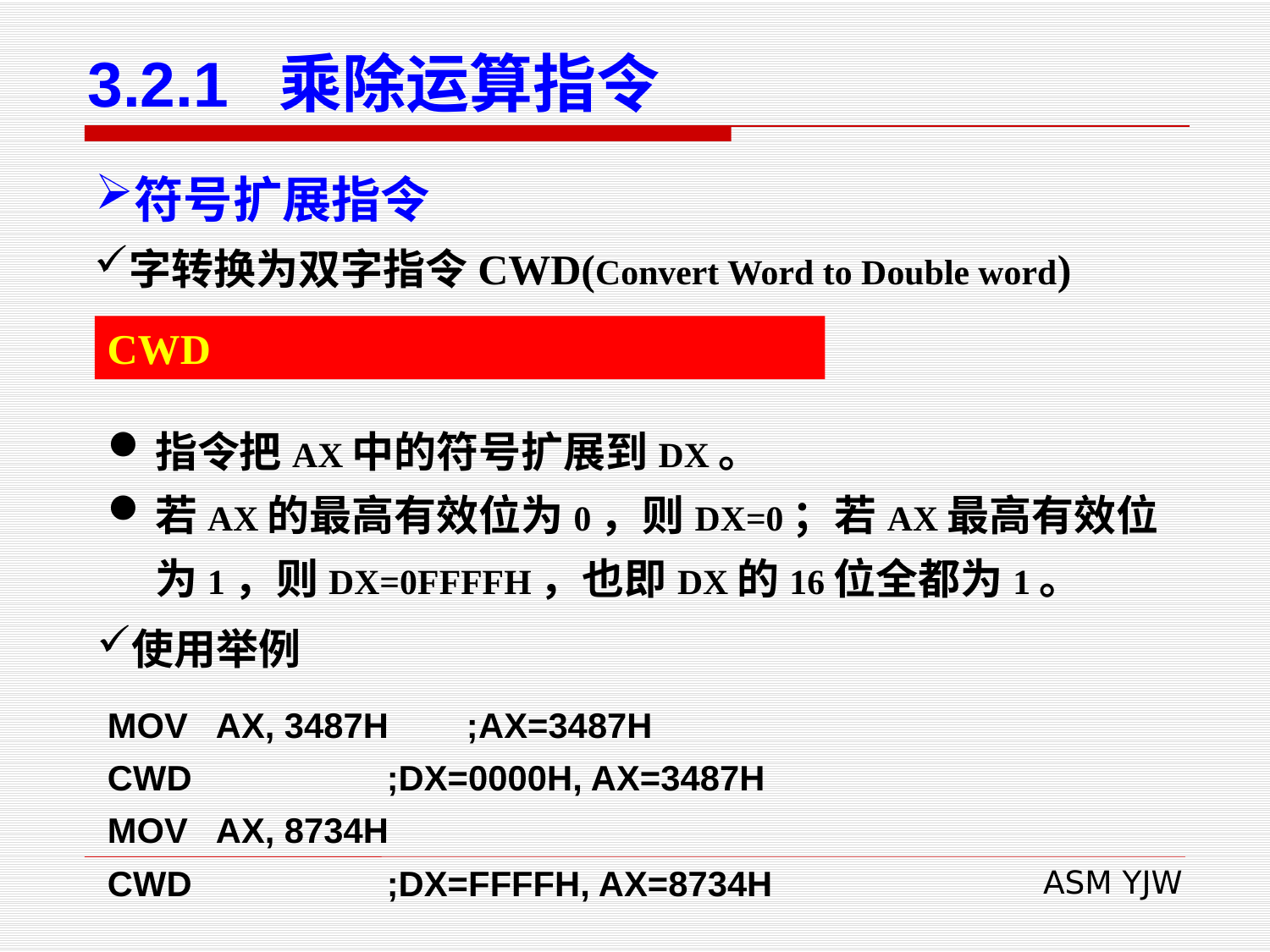

# 3.2.1  乘除运算指令
符号扩展指令
字转换为双字指令CWD(Convert Word to Double word)
CWD
指令把AX中的符号扩展到DX。
若AX的最高有效位为0，则DX=0；若AX最高有效位为1，则DX=0FFFFH，也即DX的16位全都为1。
使用举例
MOV   AX, 3487H        ;AX=3487H
CWD                    ;DX=0000H, AX=3487H
MOV   AX, 8734H
CWD                    ;DX=FFFFH, AX=8734H